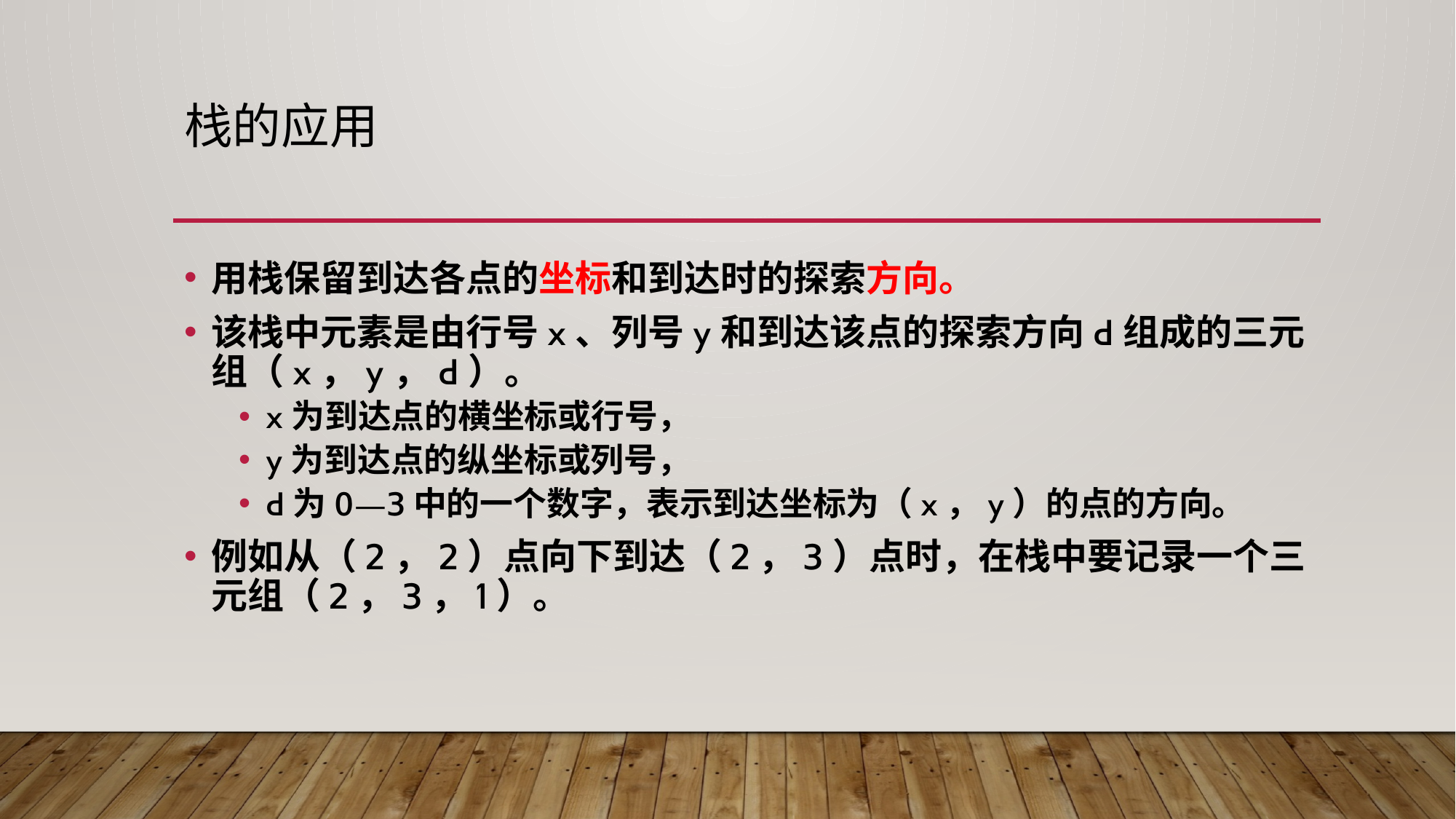

# 栈的应用
用栈保留到达各点的坐标和到达时的探索方向。
该栈中元素是由行号x、列号y和到达该点的探索方向d组成的三元组（x，y，d）。
x为到达点的横坐标或行号，
y为到达点的纵坐标或列号，
d为0—3中的一个数字，表示到达坐标为（x，y）的点的方向。
例如从（2，2）点向下到达（2，3）点时，在栈中要记录一个三元组（2，3，1）。